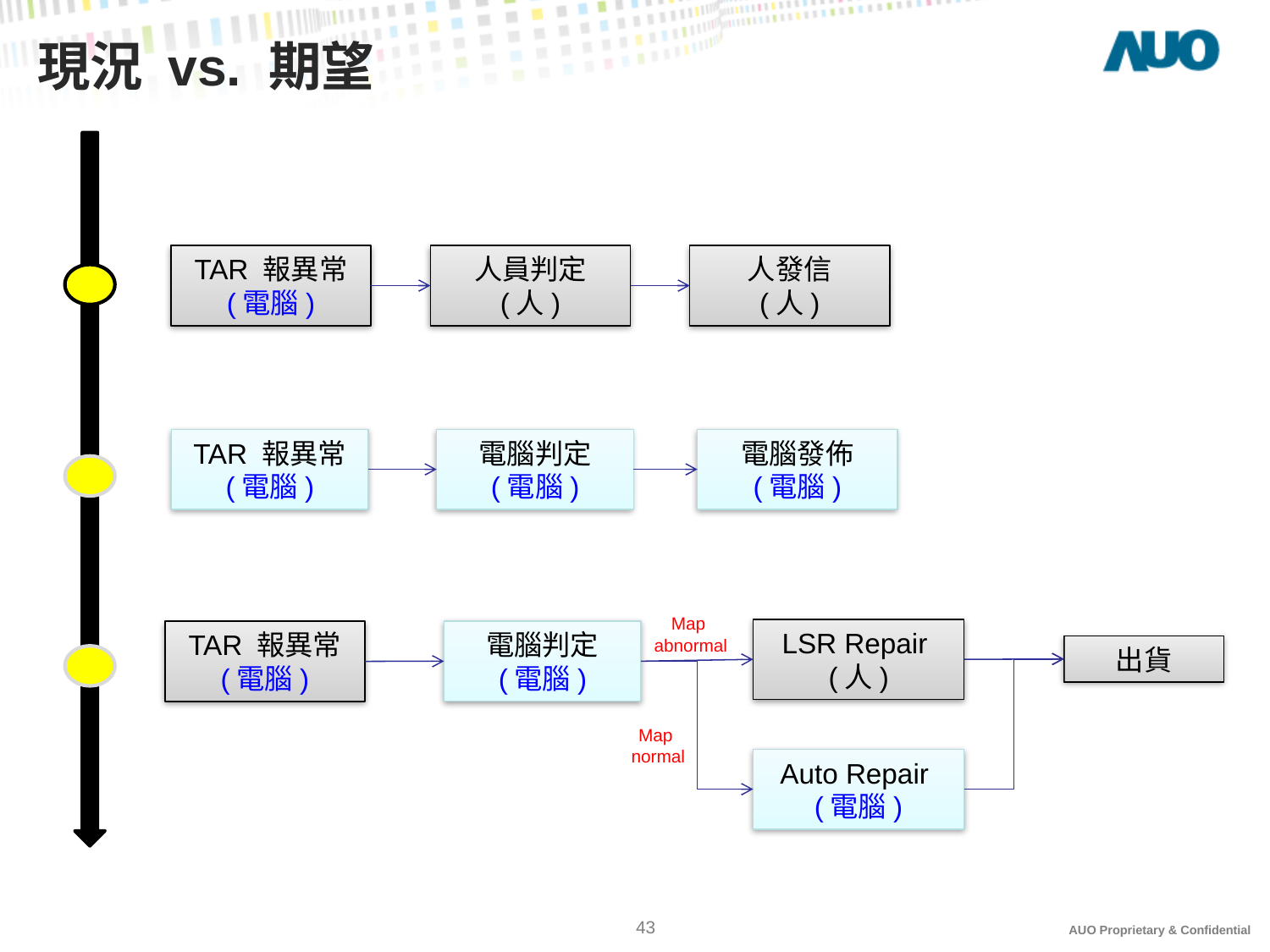

# 現況 vs. 期望

TAR 報異常
(電腦)
人員判定
(人)
人發信
(人)

TAR 報異常
(電腦)
電腦判定
(電腦)
電腦發佈
(電腦)

Map
abnormal
LSR Repair
(人)
電腦判定
(電腦)
TAR 報異常
(電腦)
出貨

Map
normal
Auto Repair
(電腦)